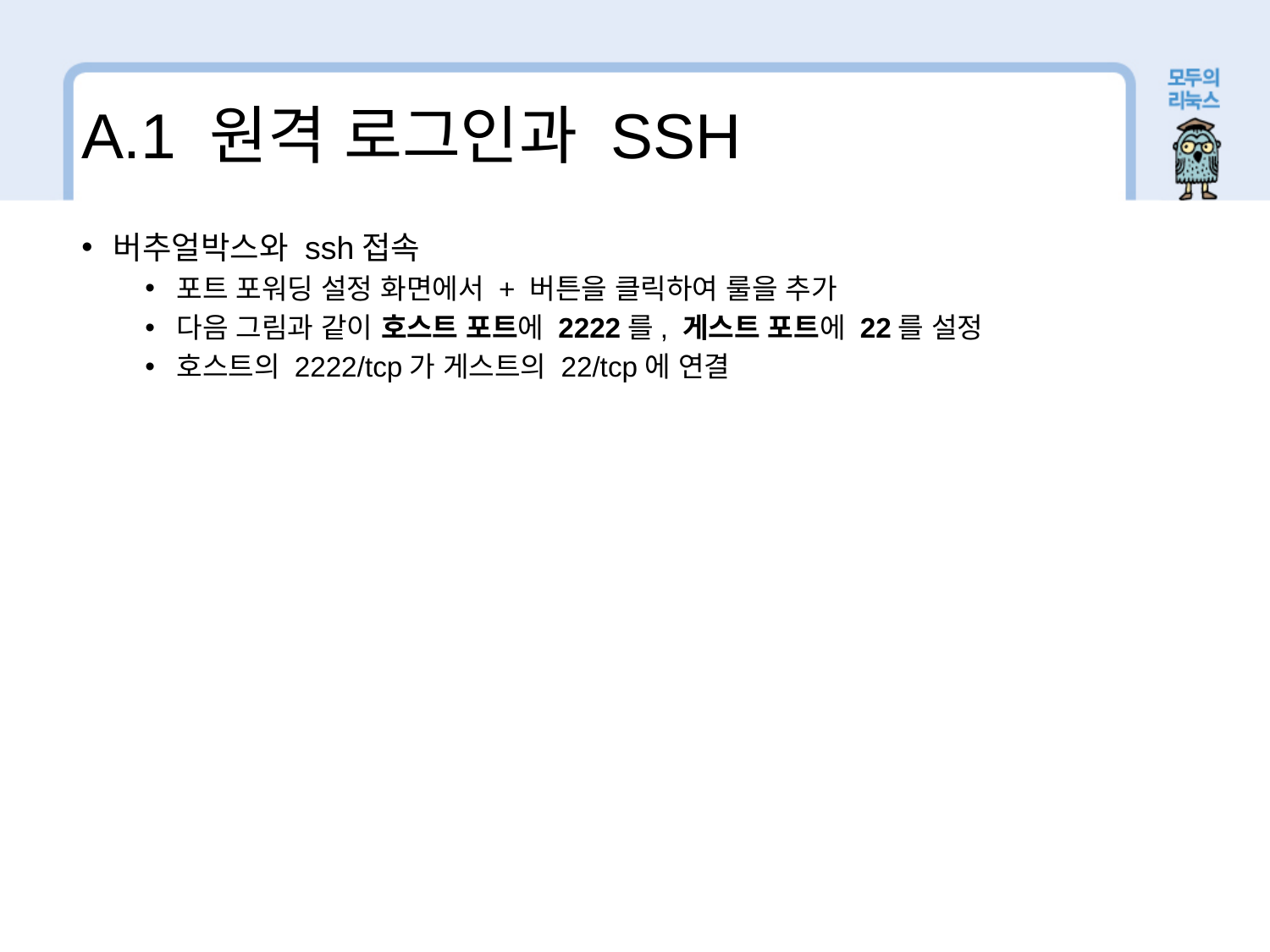

A.1 원격 로그인과 SSH
버추얼박스와 ssh접속
포트 포워딩 설정 화면에서 + 버튼을 클릭하여 룰을 추가
다음 그림과 같이 호스트 포트에 2222를, 게스트 포트에 22를 설정
호스트의 2222/tcp가 게스트의 22/tcp에 연결